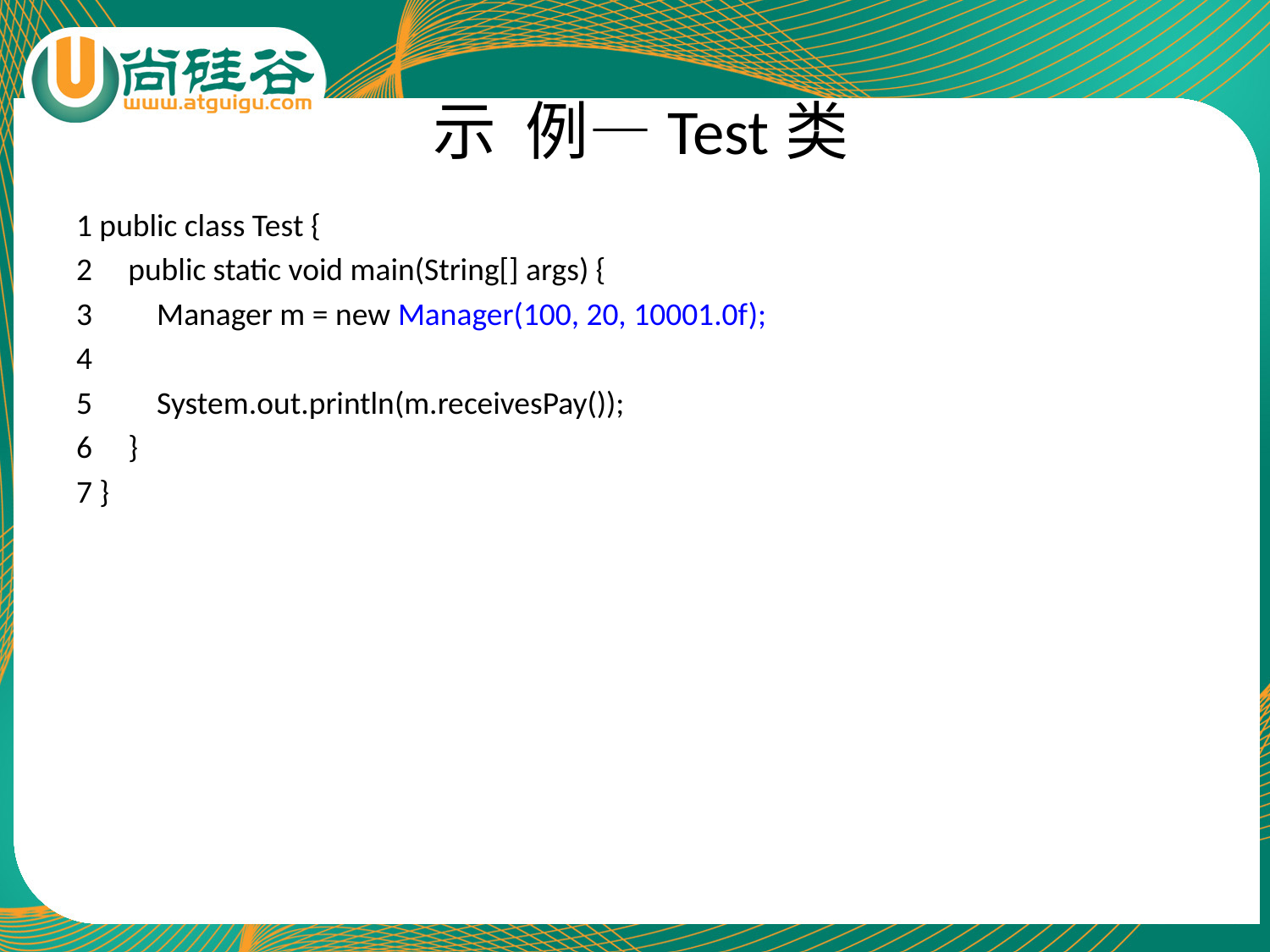

# 示  例—Test类
1 public class Test {
2     public static void main(String[] args) {
3         Manager m = new Manager(100, 20, 10001.0f);
4
5         System.out.println(m.receivesPay());
6     }
7 }